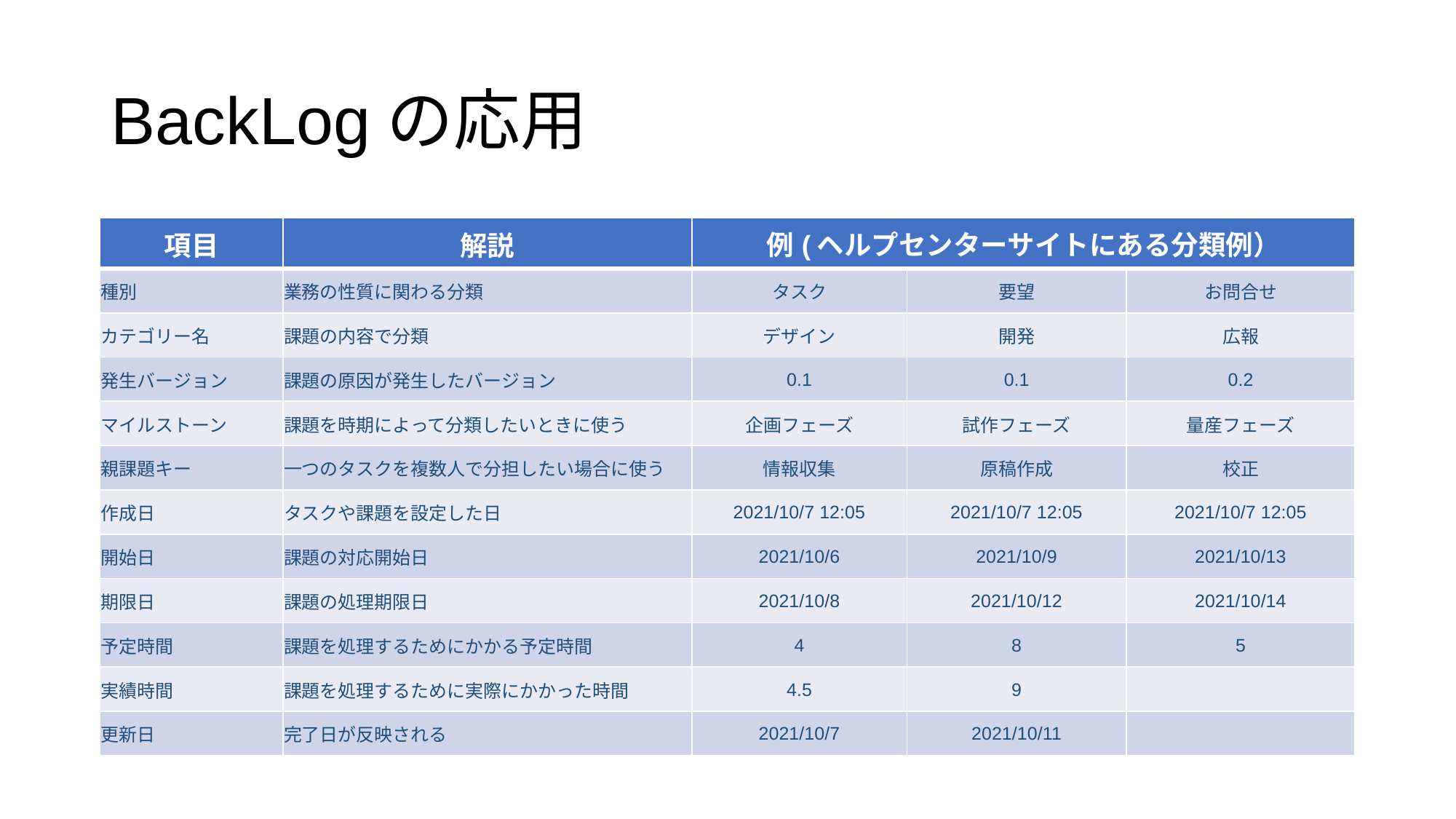

# BackLogの応用
| 項目 | 解説 | 例(ヘルプセンターサイトにある分類例） |  |  |
| --- | --- | --- | --- | --- |
| 種別 | 業務の性質に関わる分類 | タスク | 要望 | お問合せ |
| カテゴリー名 | 課題の内容で分類 | デザイン | 開発 | 広報 |
| 発生バージョン | 課題の原因が発生したバージョン | 0.1 | 0.1 | 0.2 |
| マイルストーン | 課題を時期によって分類したいときに使う | 企画フェーズ | 試作フェーズ | 量産フェーズ |
| 親課題キー | 一つのタスクを複数人で分担したい場合に使う | 情報収集 | 原稿作成 | 校正 |
| 作成日 | タスクや課題を設定した日 | 2021/10/7 12:05 | 2021/10/7 12:05 | 2021/10/7 12:05 |
| 開始日 | 課題の対応開始日 | 2021/10/6 | 2021/10/9 | 2021/10/13 |
| 期限日 | 課題の処理期限日 | 2021/10/8 | 2021/10/12 | 2021/10/14 |
| 予定時間 | 課題を処理するためにかかる予定時間 | 4 | 8 | 5 |
| 実績時間 | 課題を処理するために実際にかかった時間 | 4.5 | 9 |  |
| 更新日 | 完了日が反映される | 2021/10/7 | 2021/10/11 |  |